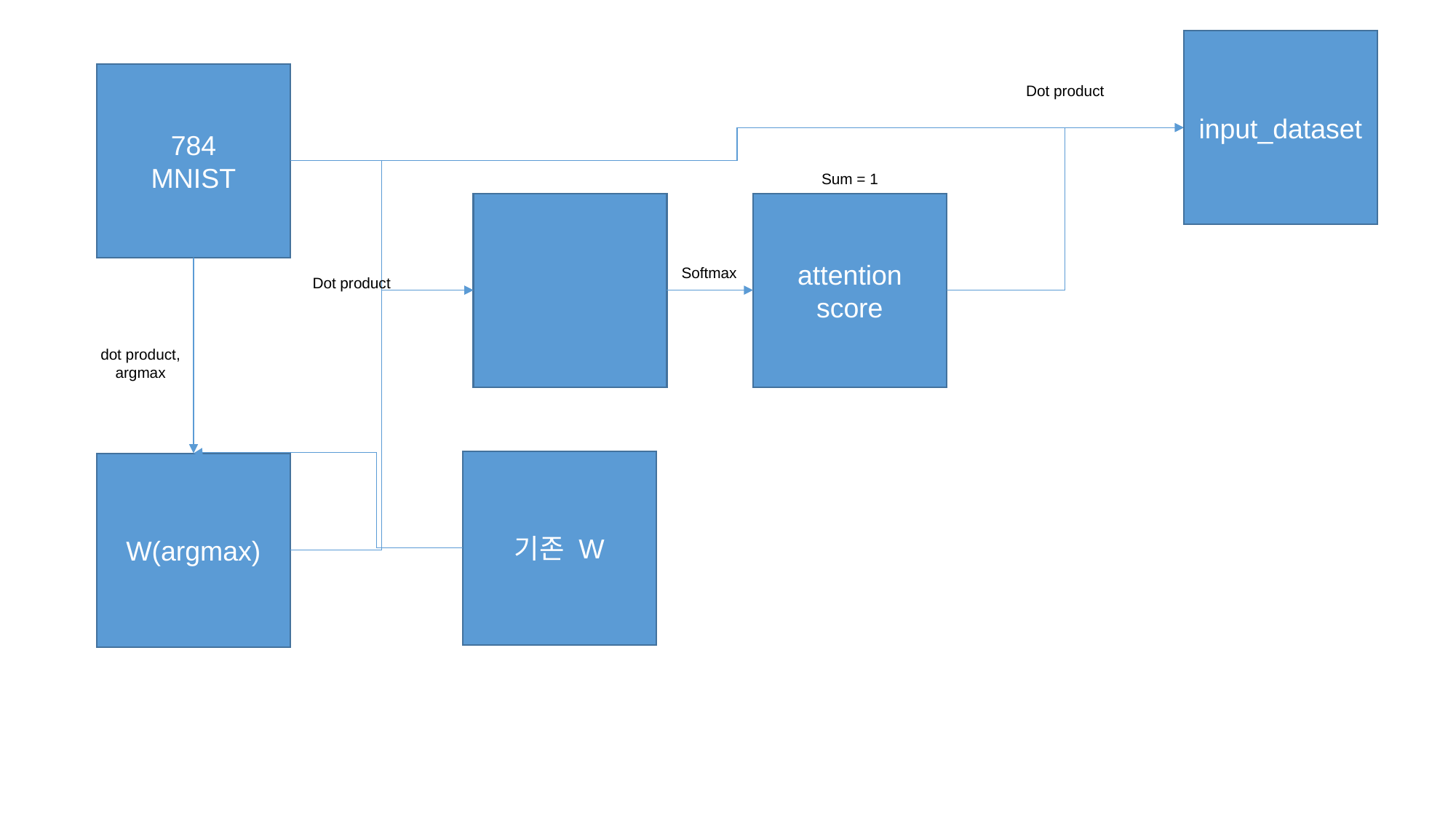

input_dataset
784
MNIST
Dot product
Sum = 1

attention score
Softmax
Dot product
dot product, argmax
기존 W
W(argmax)